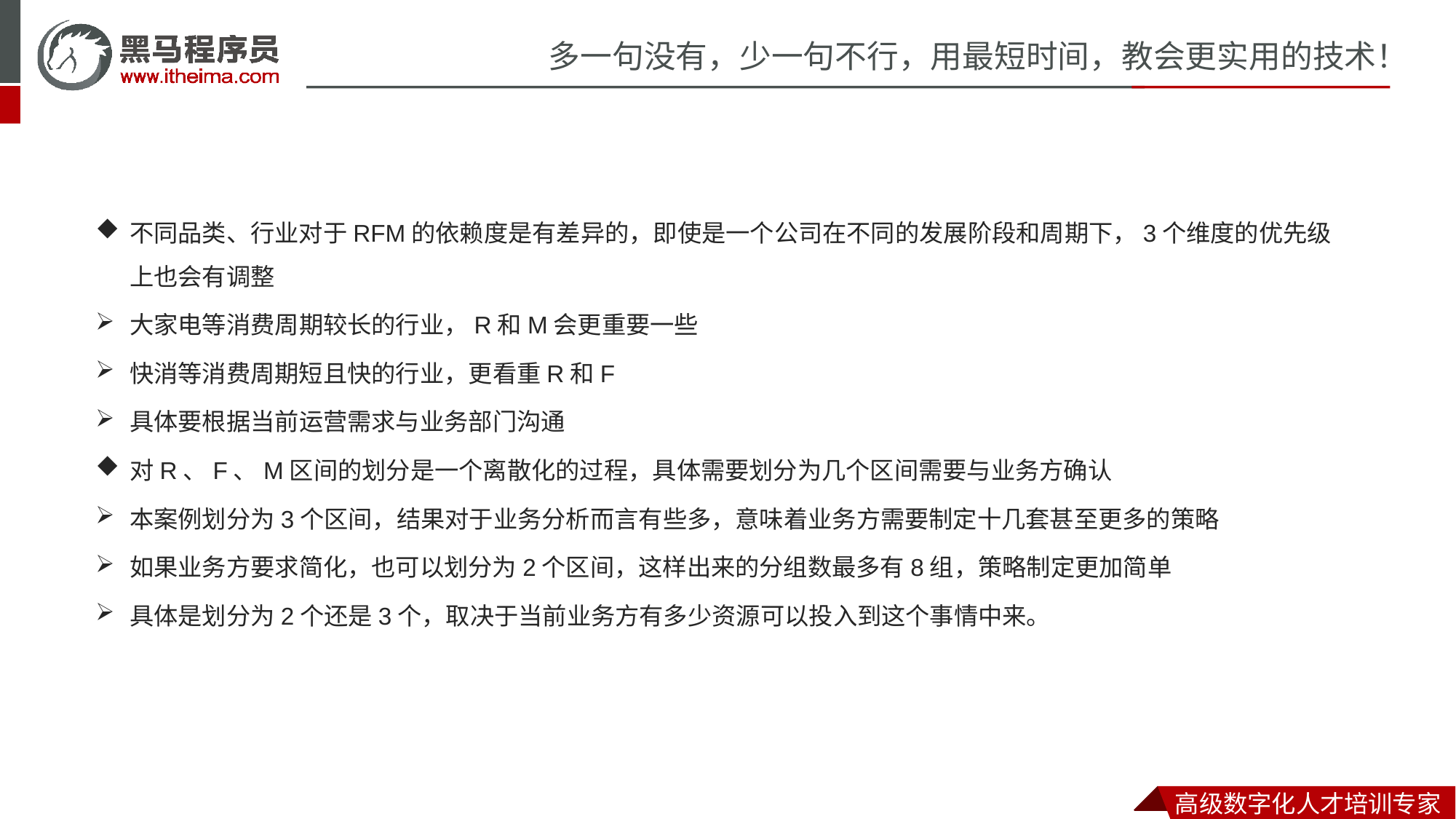

不同品类、行业对于RFM的依赖度是有差异的，即使是一个公司在不同的发展阶段和周期下，3个维度的优先级上也会有调整
大家电等消费周期较长的行业，R和M会更重要一些
快消等消费周期短且快的行业，更看重R和F
具体要根据当前运营需求与业务部门沟通
对R、F、M区间的划分是一个离散化的过程，具体需要划分为几个区间需要与业务方确认
本案例划分为3个区间，结果对于业务分析而言有些多，意味着业务方需要制定十几套甚至更多的策略
如果业务方要求简化，也可以划分为2个区间，这样出来的分组数最多有8组，策略制定更加简单
具体是划分为2个还是3个，取决于当前业务方有多少资源可以投入到这个事情中来。